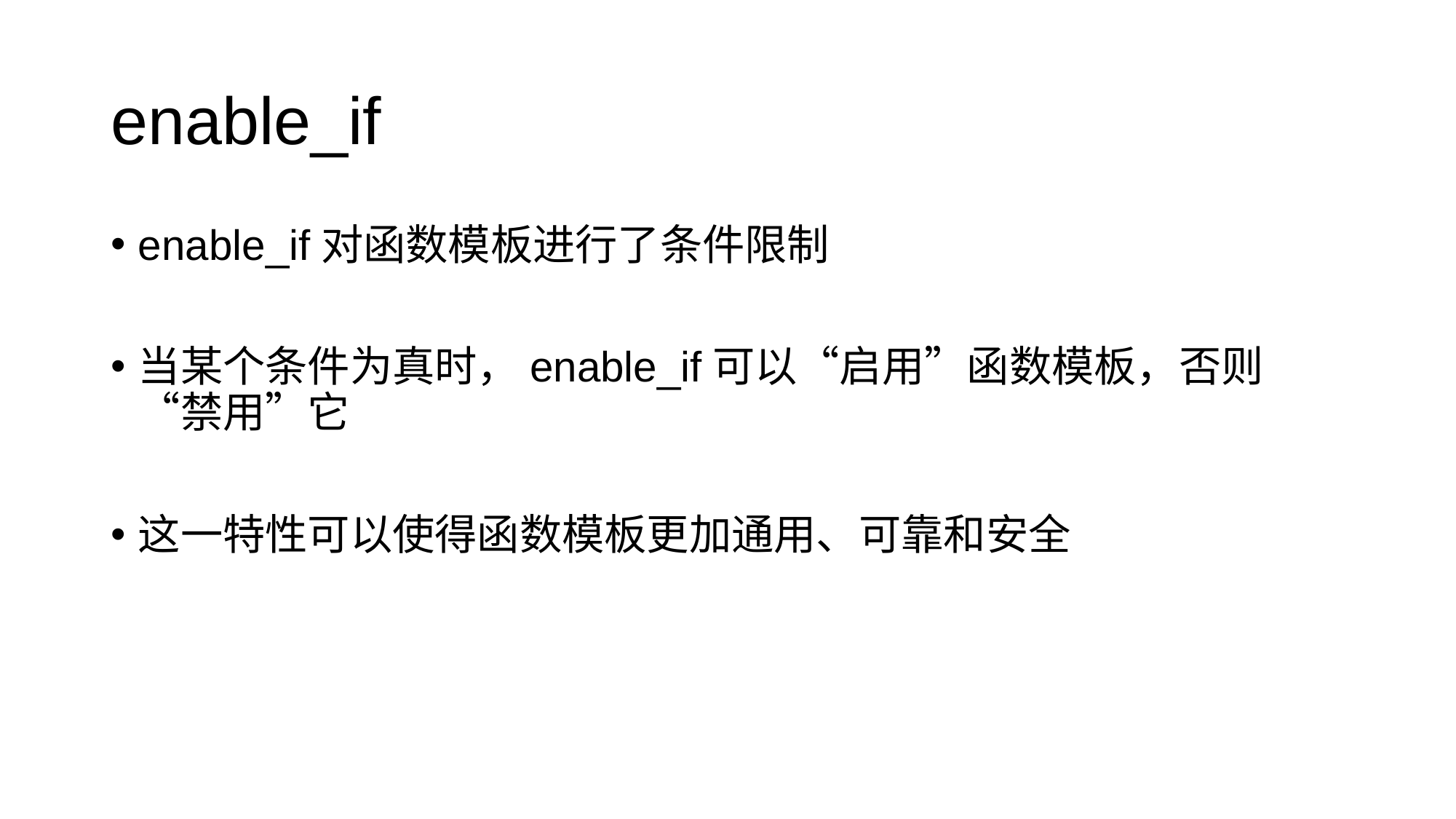

# enable_if
enable_if对函数模板进行了条件限制

当某个条件为真时，enable_if可以“启用”函数模板，否则“禁用”它

这一特性可以使得函数模板更加通用、可靠和安全